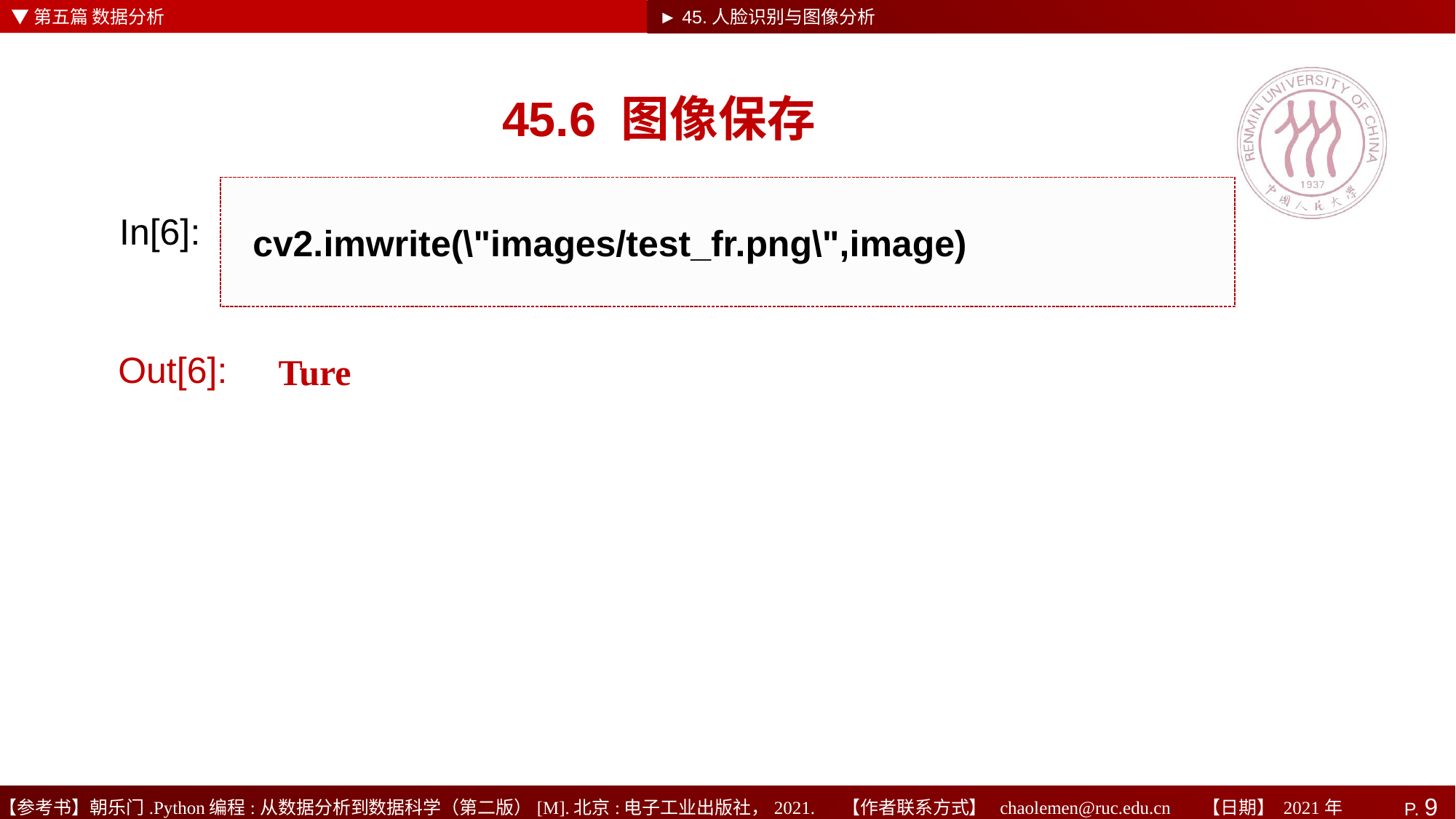

▼第五篇 数据分析
► 45.人脸识别与图像分析
# 45.6 图像保存
cv2.imwrite(\"images/test_fr.png\",image)
In[6]:
Ture
Out[6]: